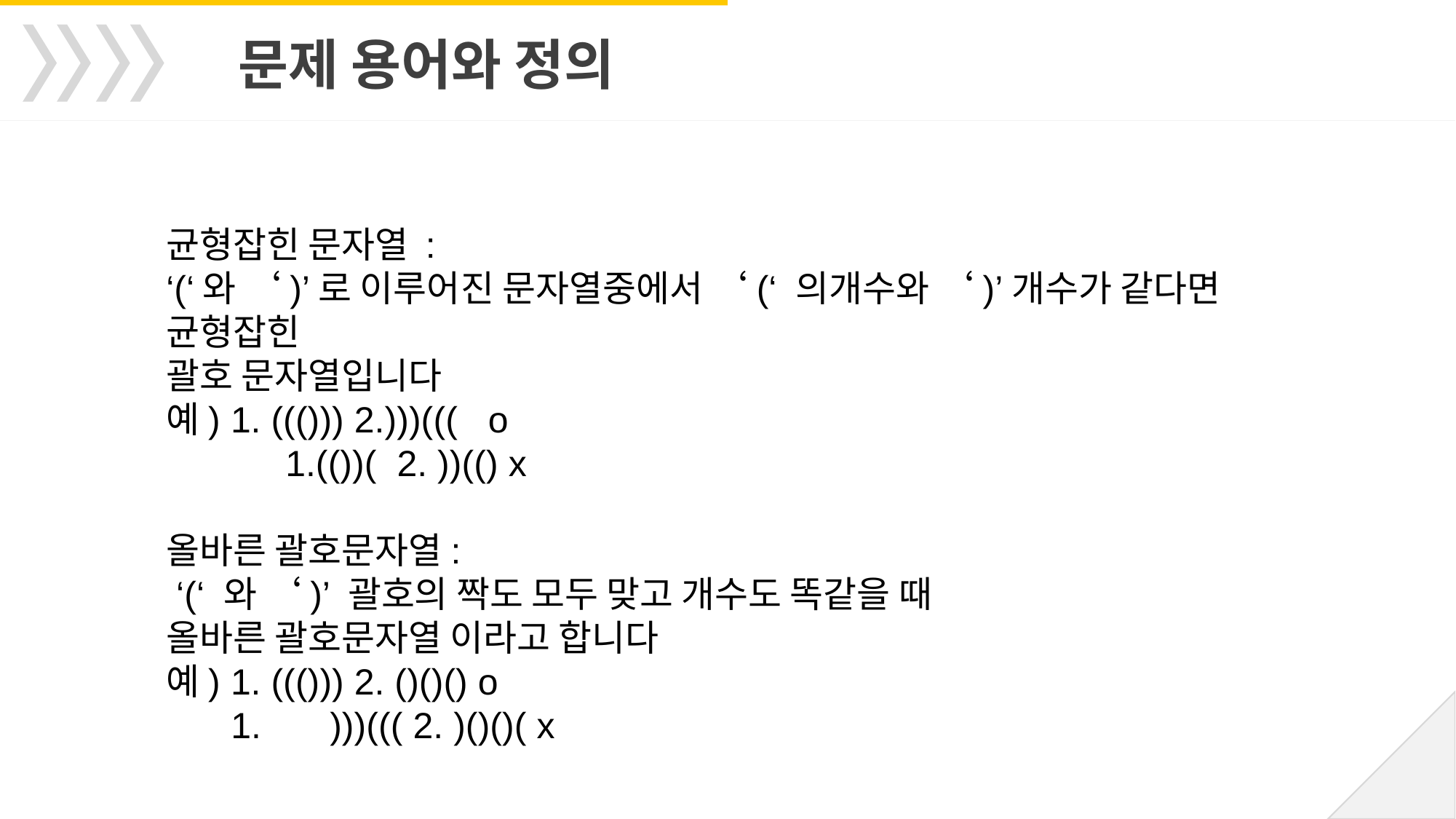

문제 용어와 정의

균형잡힌 문자열 :
‘(‘와 ‘)’로 이루어진 문자열중에서 ‘(‘ 의개수와 ‘)’개수가 같다면 균형잡힌
괄호 문자열입니다
예) 1. ((())) 2.)))(((   o
	 1.(())(  2. ))(() x

올바른 괄호문자열:
 ‘(‘ 와 ‘)’ 괄호의 짝도 모두 맞고 개수도 똑같을 때
올바른 괄호문자열 이라고 합니다
예) 1. ((())) 2. ()()() o
 1.	)))((( 2. )()()( x